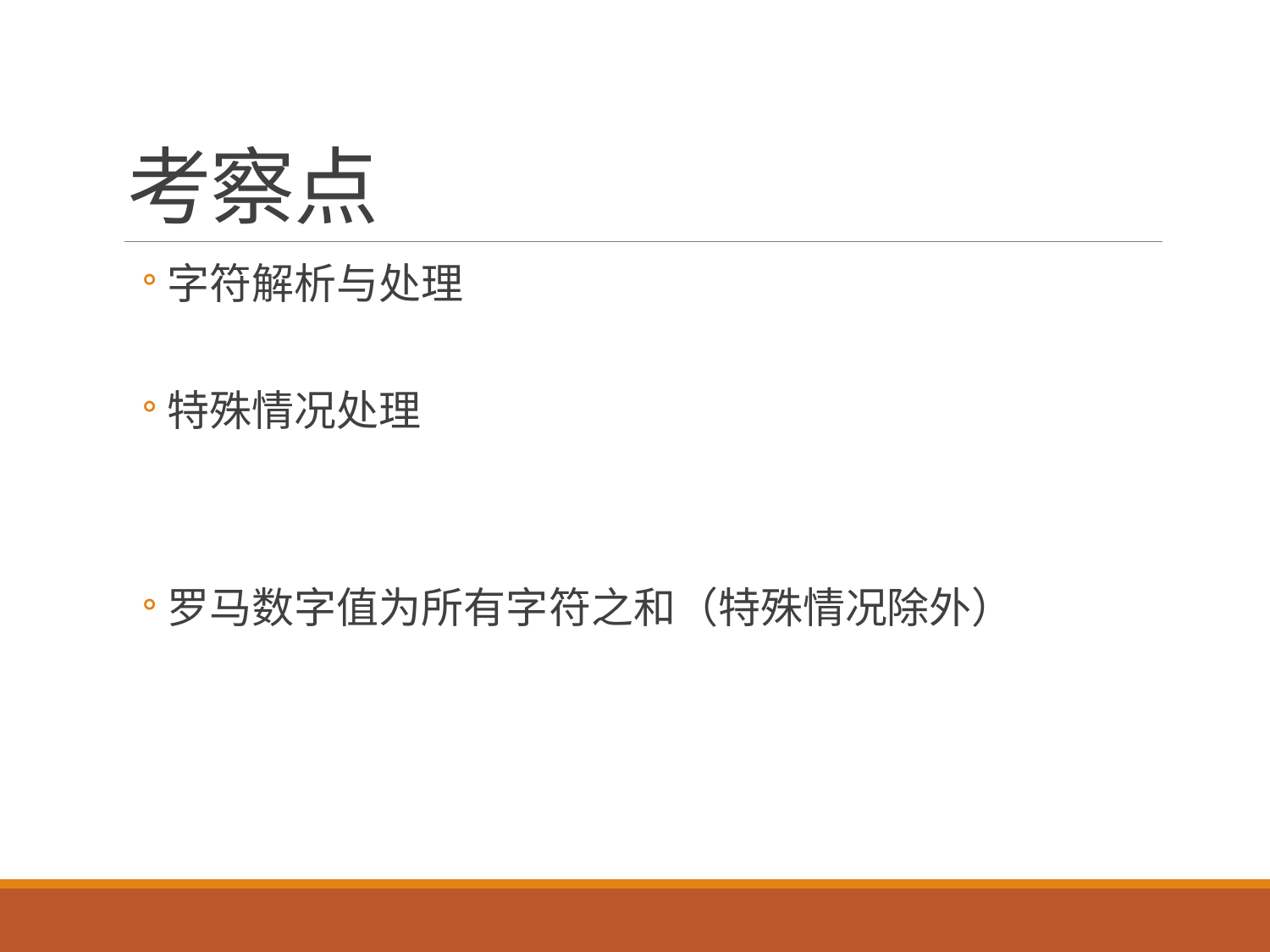

# 考察点
字符解析与处理

特殊情况处理

罗马数字值为所有字符之和（特殊情况除外）